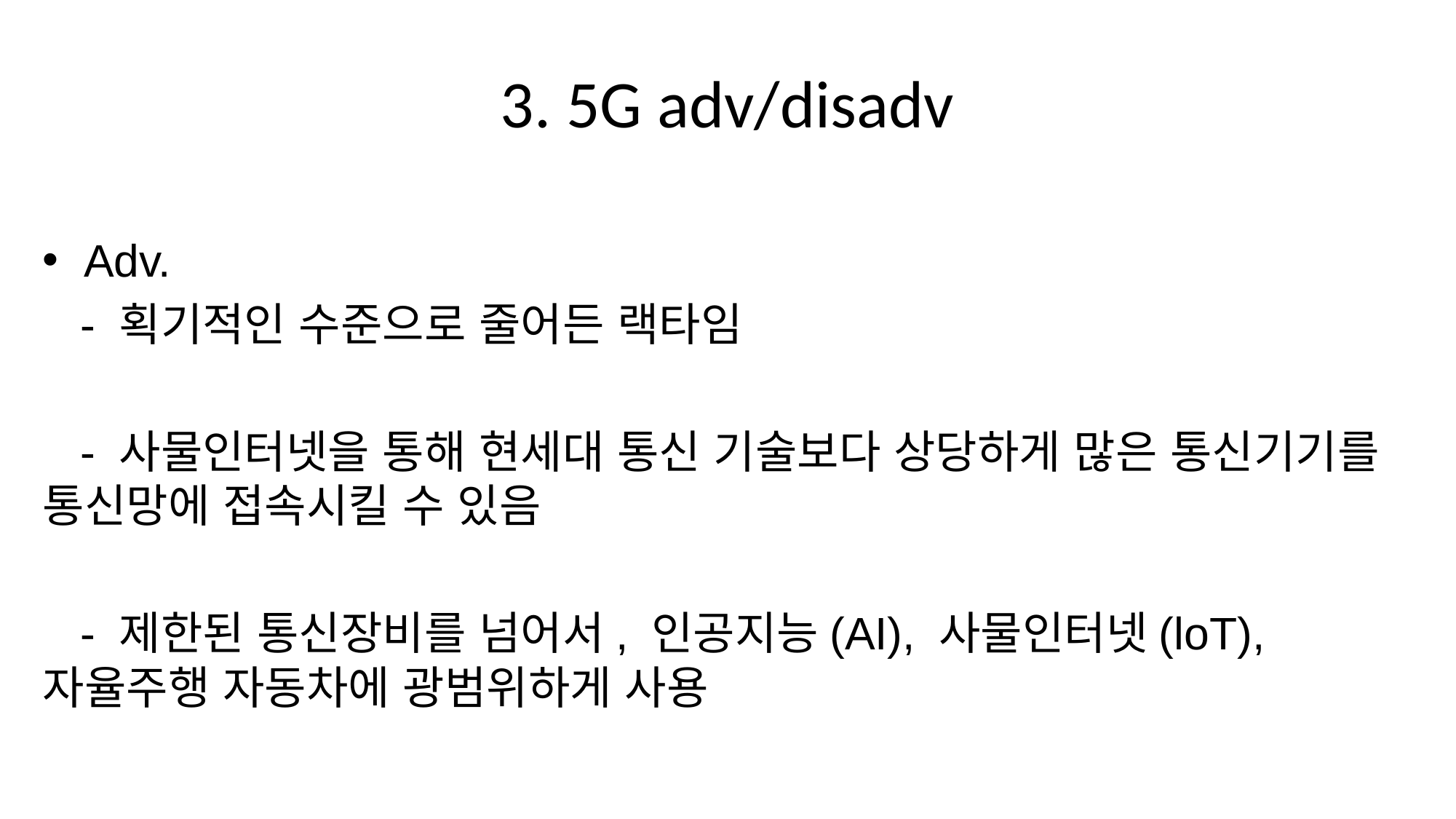

# 3. 5G adv/disadv
Adv.
   - 획기적인 수준으로 줄어든 랙타임

   - 사물인터넷을 통해 현세대 통신 기술보다 상당하게 많은 통신기기를 통신망에 접속시킬 수 있음

   - 제한된 통신장비를 넘어서, 인공지능(AI), 사물인터넷(loT), 자율주행 자동차에 광범위하게 사용